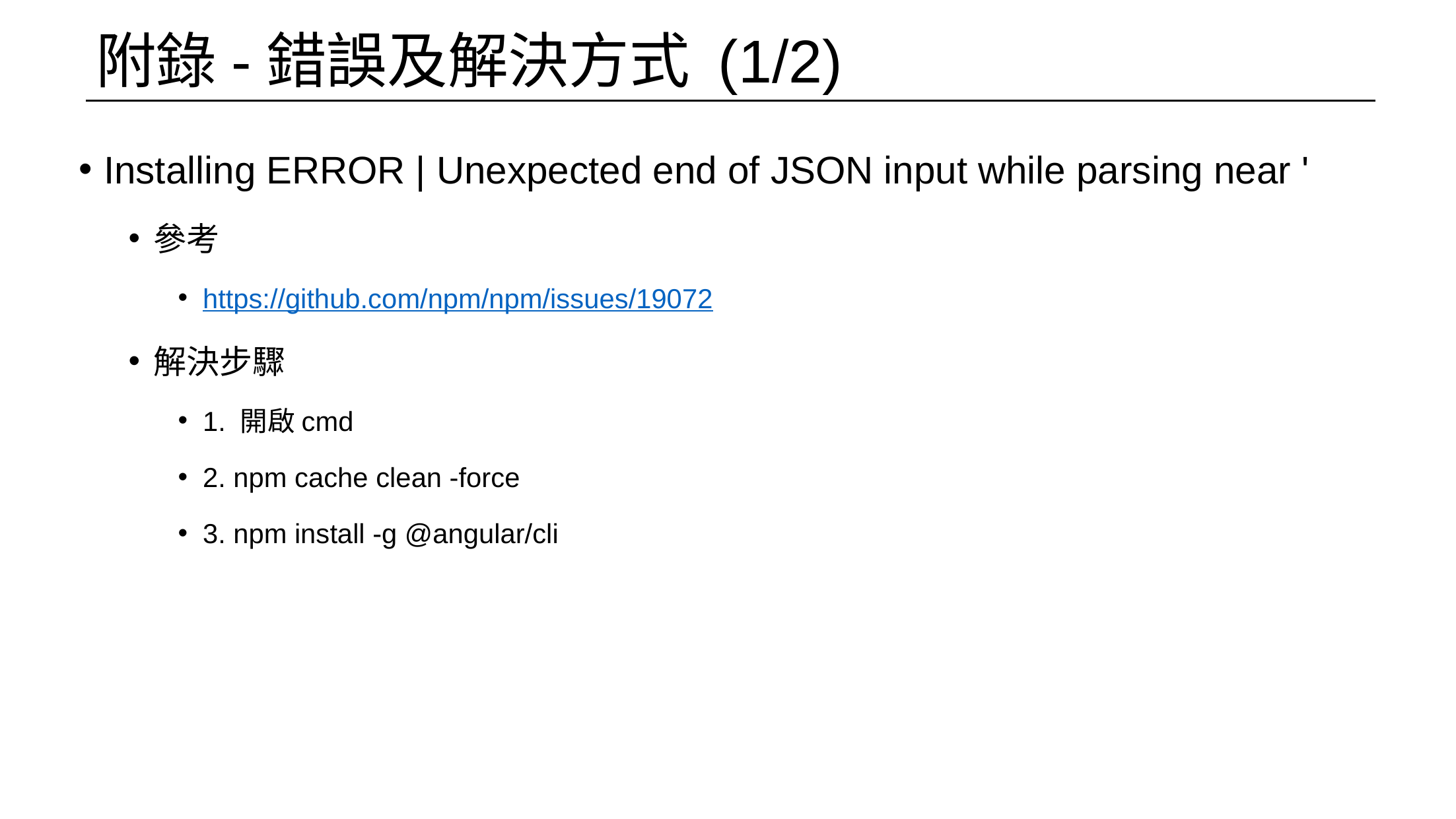

# 附錄-錯誤及解決方式 (1/2)
Installing ERROR | Unexpected end of JSON input while parsing near '
參考
https://github.com/npm/npm/issues/19072
解決步驟
1. 開啟cmd
2. npm cache clean -force
3. npm install -g @angular/cli